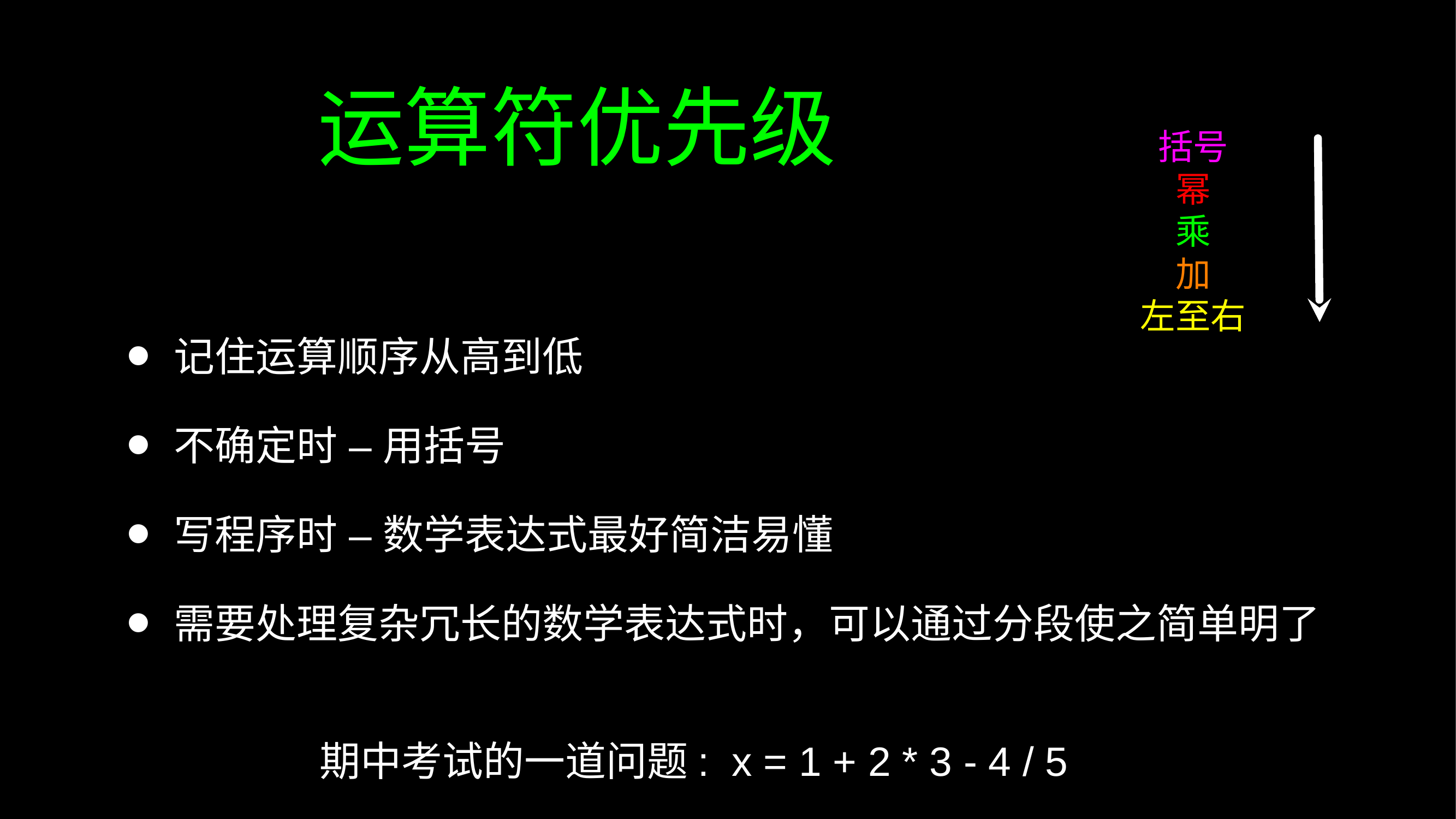

# 运算符优先级
括号
幂
乘
加
左至右
记住运算顺序从高到低
不确定时 – 用括号
写程序时 – 数学表达式最好简洁易懂
需要处理复杂冗长的数学表达式时，可以通过分段使之简单明了
期中考试的一道问题:  x = 1 + 2 * 3 - 4 / 5